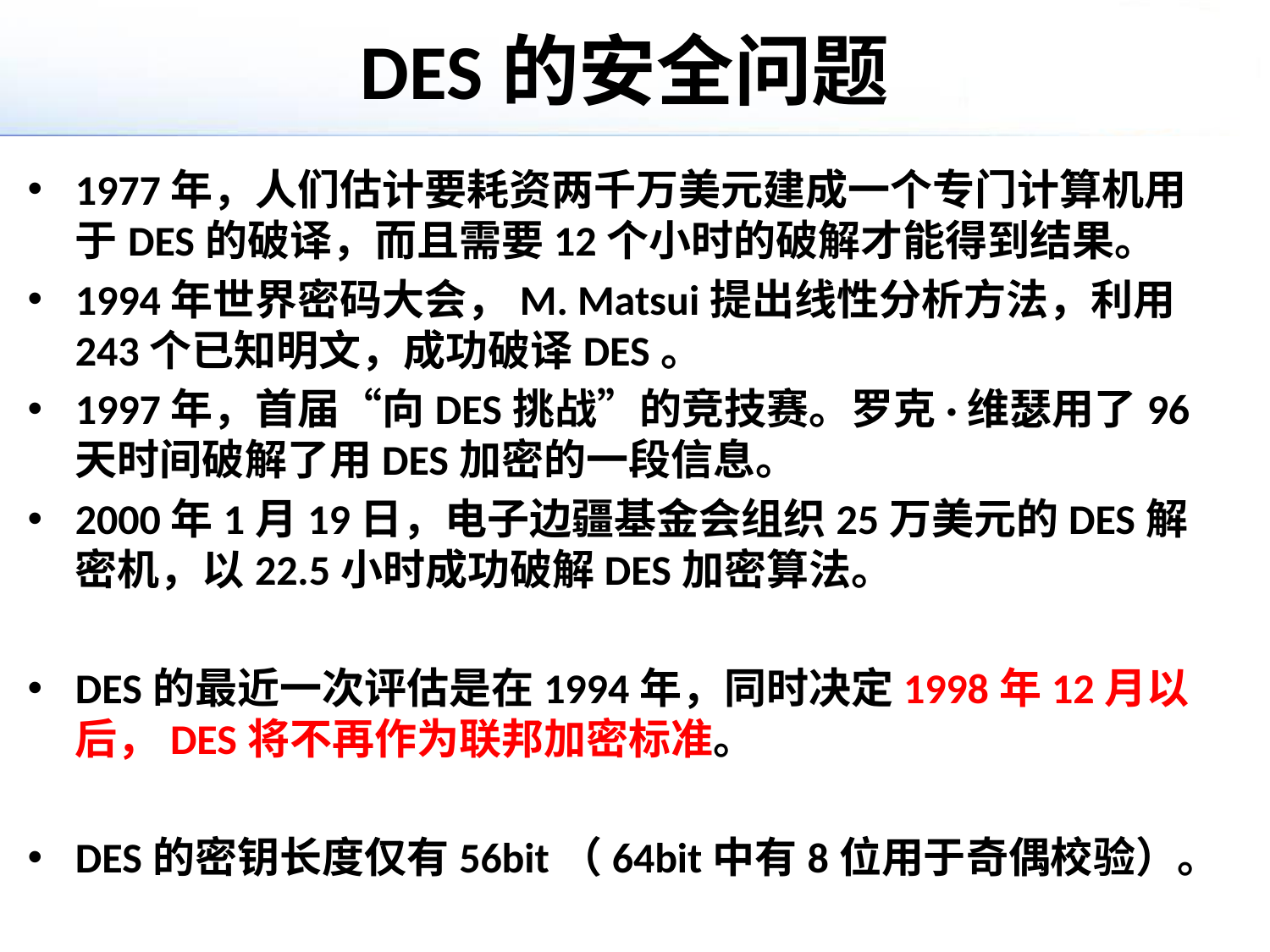

# DES的安全问题
1977年，人们估计要耗资两千万美元建成一个专门计算机用于DES的破译，而且需要12个小时的破解才能得到结果。
1994年世界密码大会，M. Matsui提出线性分析方法，利用243个已知明文，成功破译DES。
1997年，首届“向DES挑战”的竞技赛。罗克·维瑟用了96天时间破解了用DES加密的一段信息。
2000年1月19日，电子边疆基金会组织25万美元的DES解密机，以22.5小时成功破解DES加密算法。

DES的最近一次评估是在1994年，同时决定1998年12月以后，DES将不再作为联邦加密标准。

DES的密钥长度仅有56bit（64bit中有8位用于奇偶校验）。